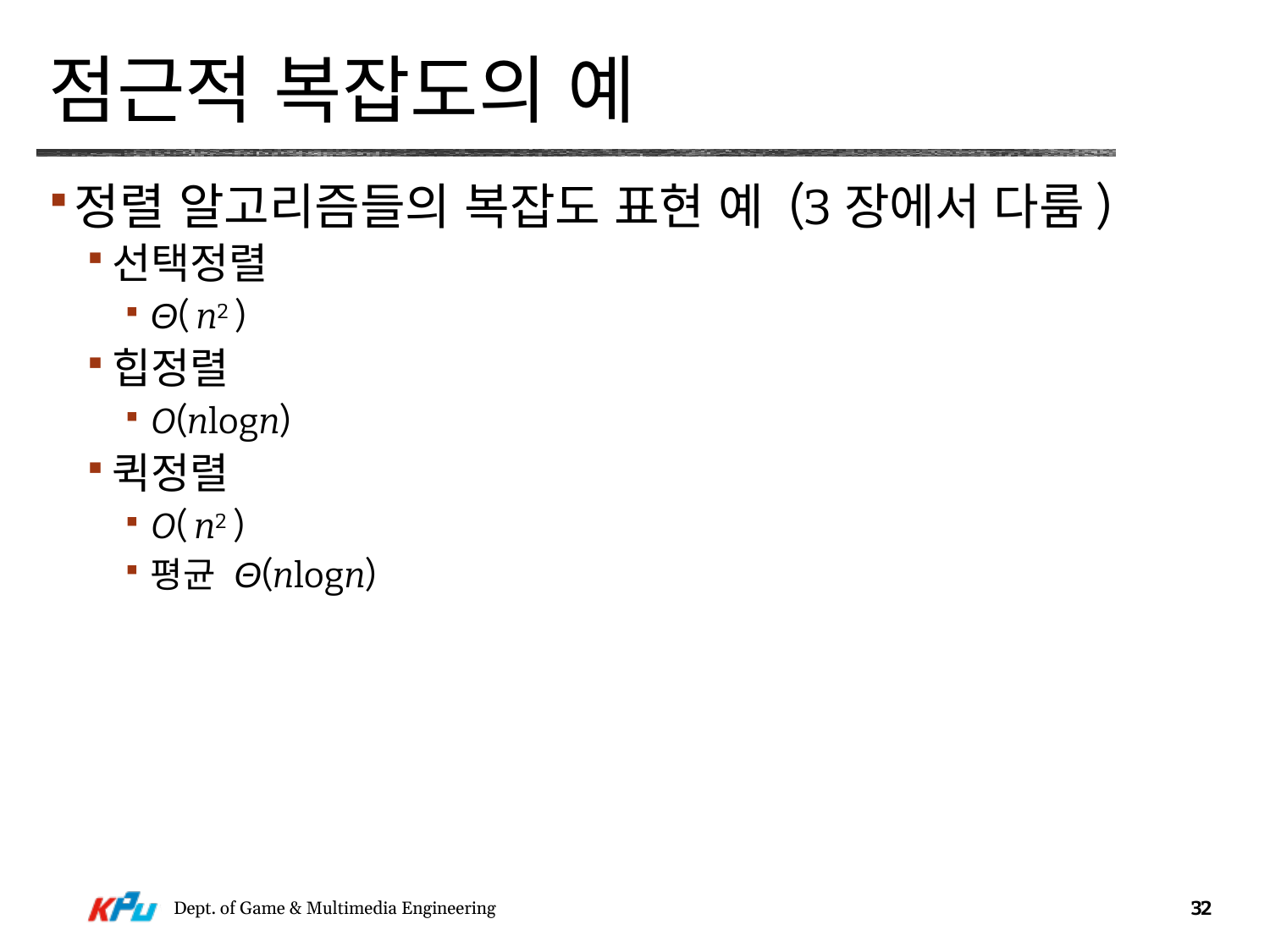

# 점근적 복잡도의 예
정렬 알고리즘들의 복잡도 표현 예 (3장에서 다룸)
선택정렬
Θ( n2 )
힙정렬
O(nlogn)
퀵정렬
O( n2 )
평균 Θ(nlogn)

Dept. of Game & Multimedia Engineering
32